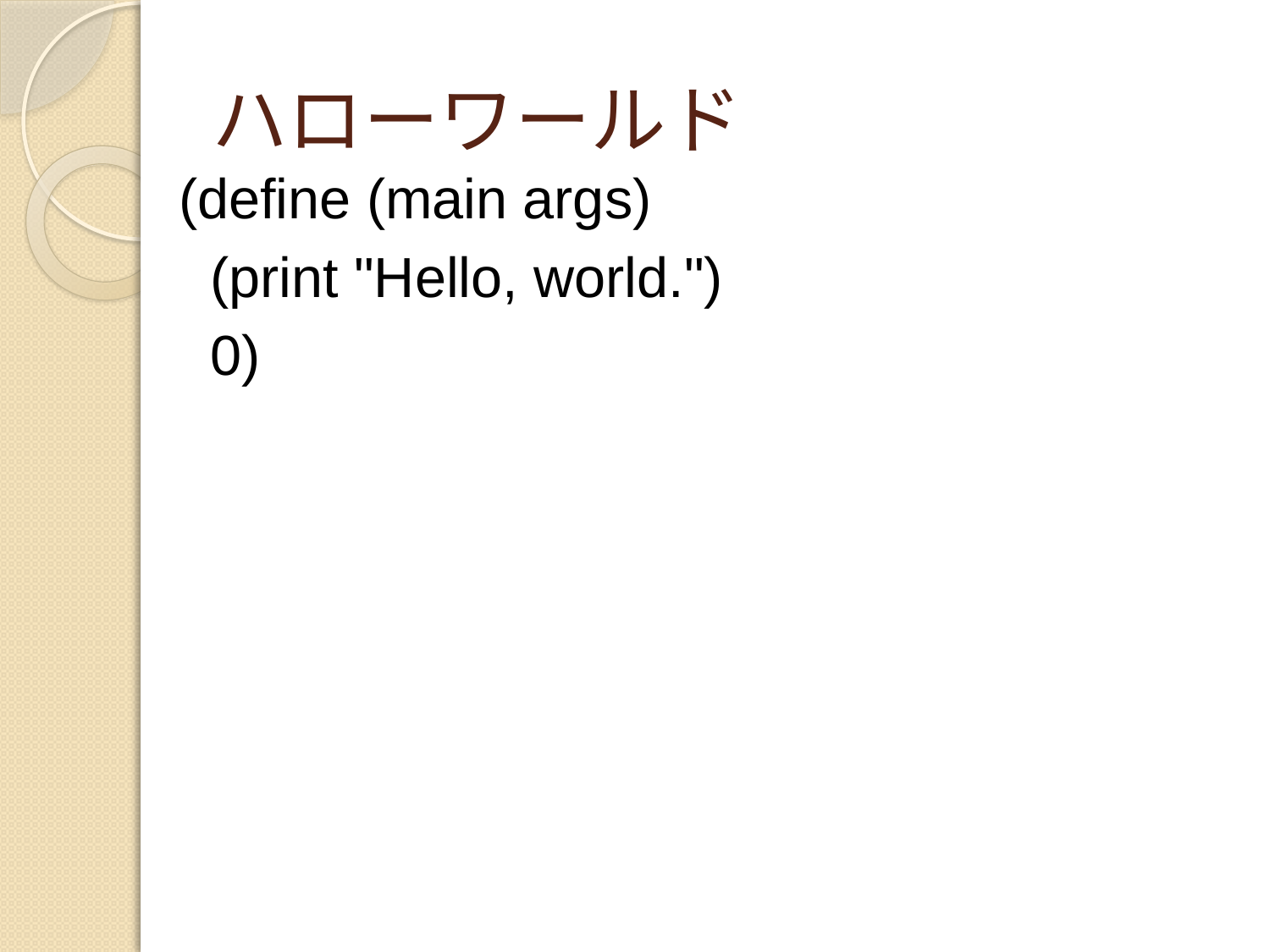

# ハローワールド
(define (main args)
  (print "Hello, world.")
  0)